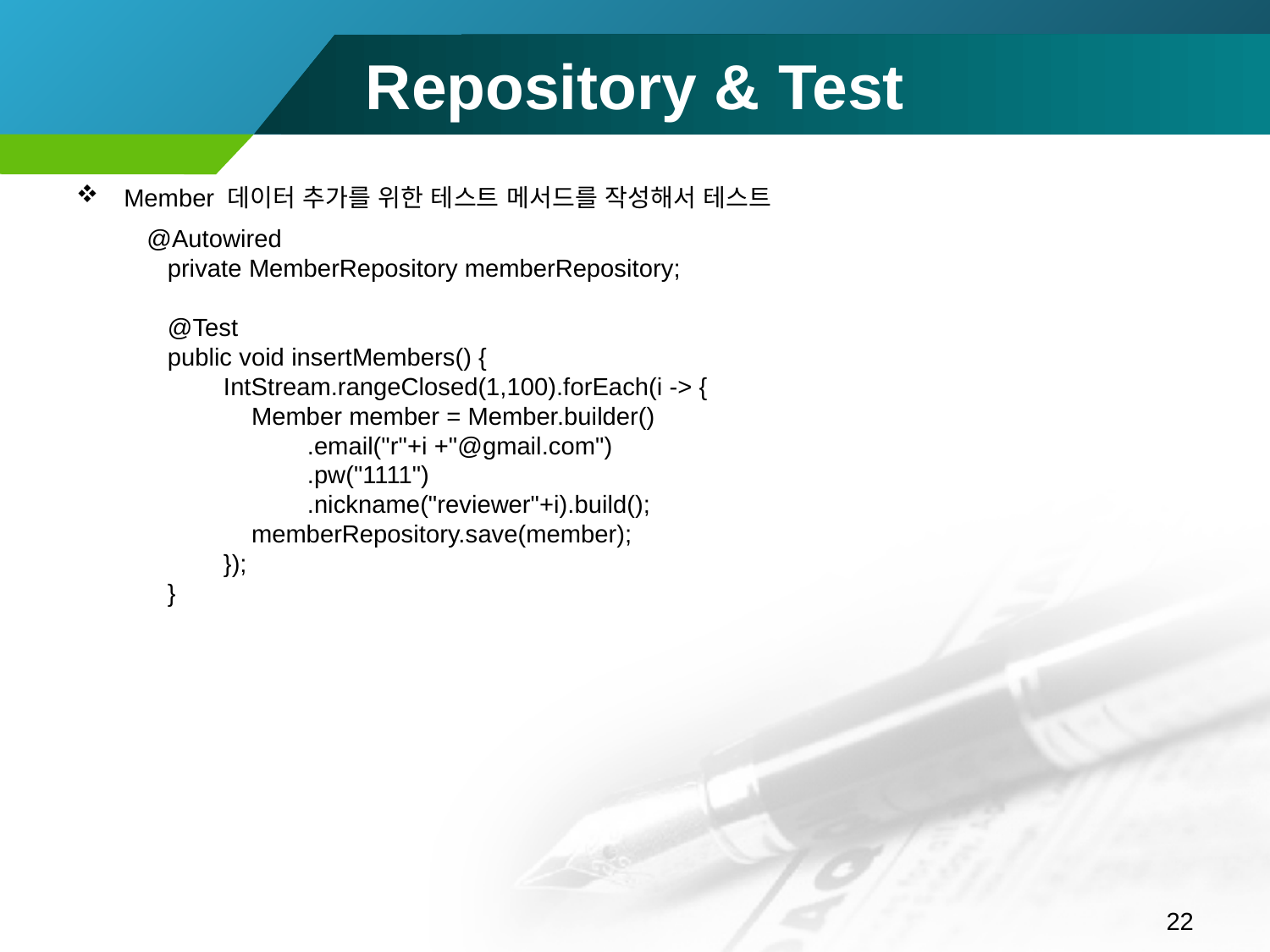

# Repository & Test
Member 데이터 추가를 위한 테스트 메서드를 작성해서 테스트
 @Autowired
    private MemberRepository memberRepository;

    @Test
    public void insertMembers() {
            IntStream.rangeClosed(1,100).forEach(i -> {
                Member member = Member.builder()
                        .email("r"+i +"@gmail.com")
                        .pw("1111")
                        .nickname("reviewer"+i).build();
                memberRepository.save(member);
            });
    }
22